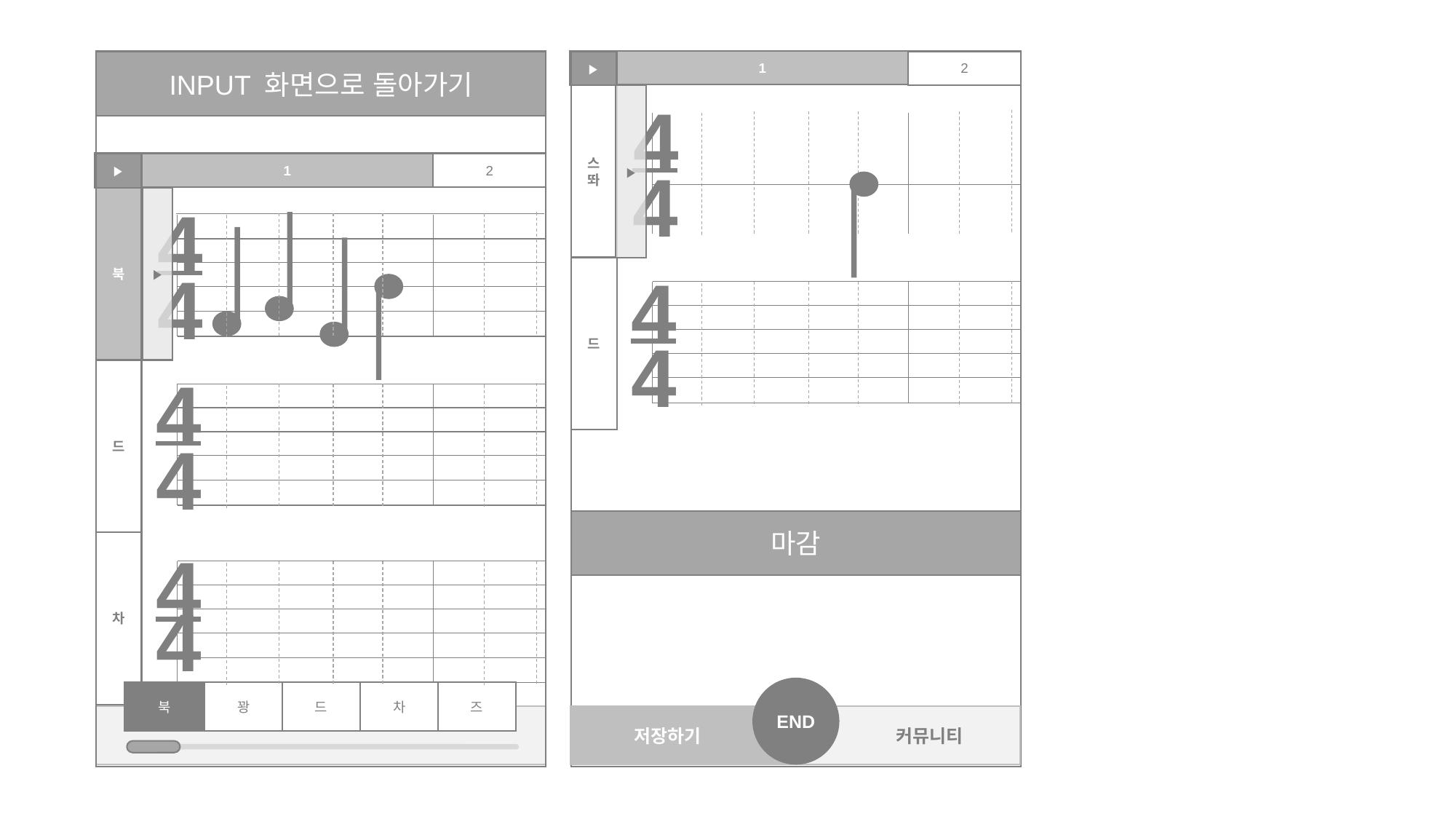

2
▶
1

INPUT 화면으로 돌아가기
4
스똬
▶
4
2
▶
1

4
북
▶

4
4
드

4

4
드
4
마감
차
4
4
END
북
꽝
드
차
즈

저장하기
커뮤니티